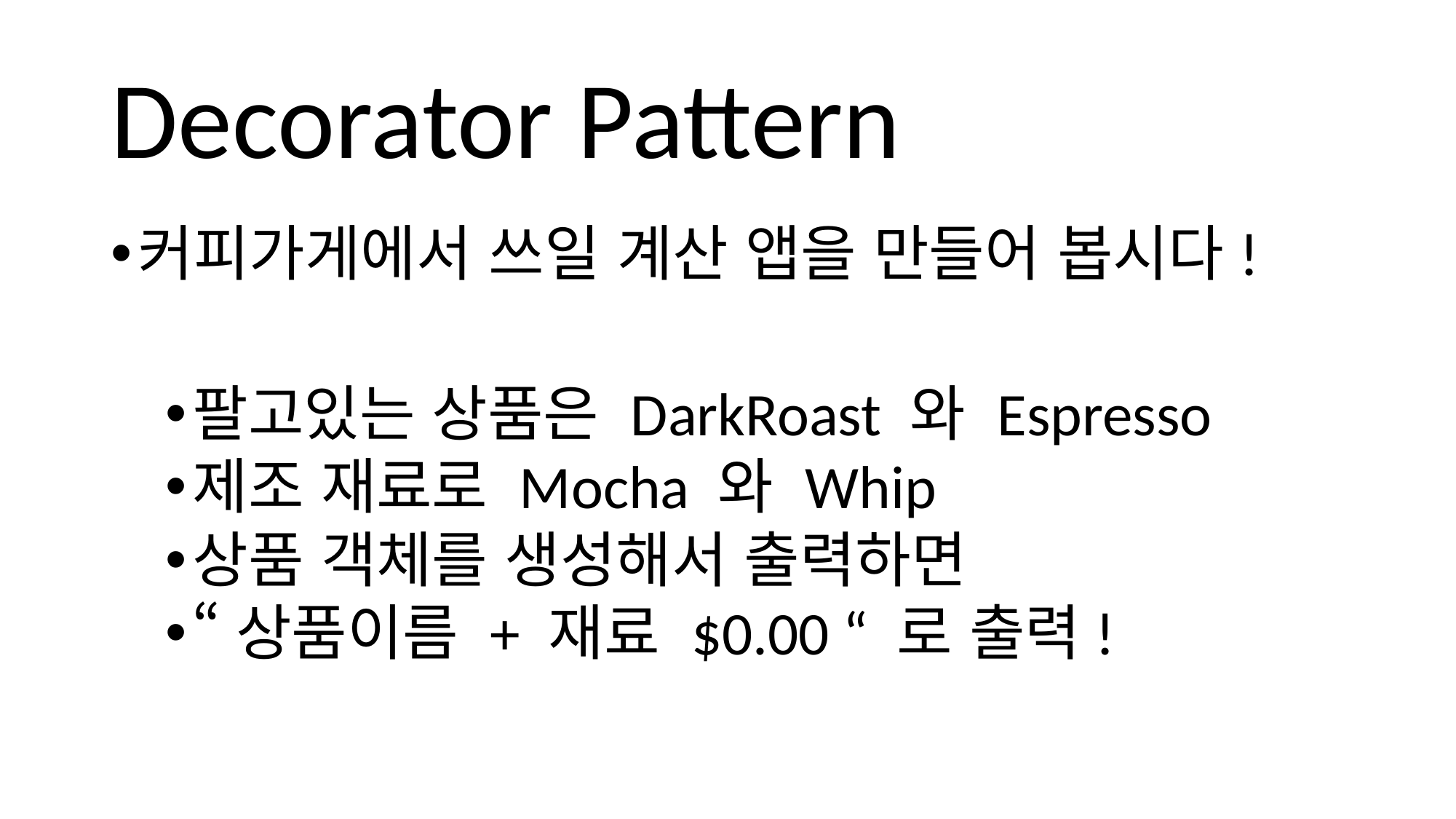

# Decorator Pattern
커피가게에서 쓰일 계산 앱을 만들어 봅시다!

팔고있는 상품은 DarkRoast 와 Espresso
제조 재료로 Mocha 와 Whip
상품 객체를 생성해서 출력하면
“상품이름 + 재료 $0.00 “ 로 출력!